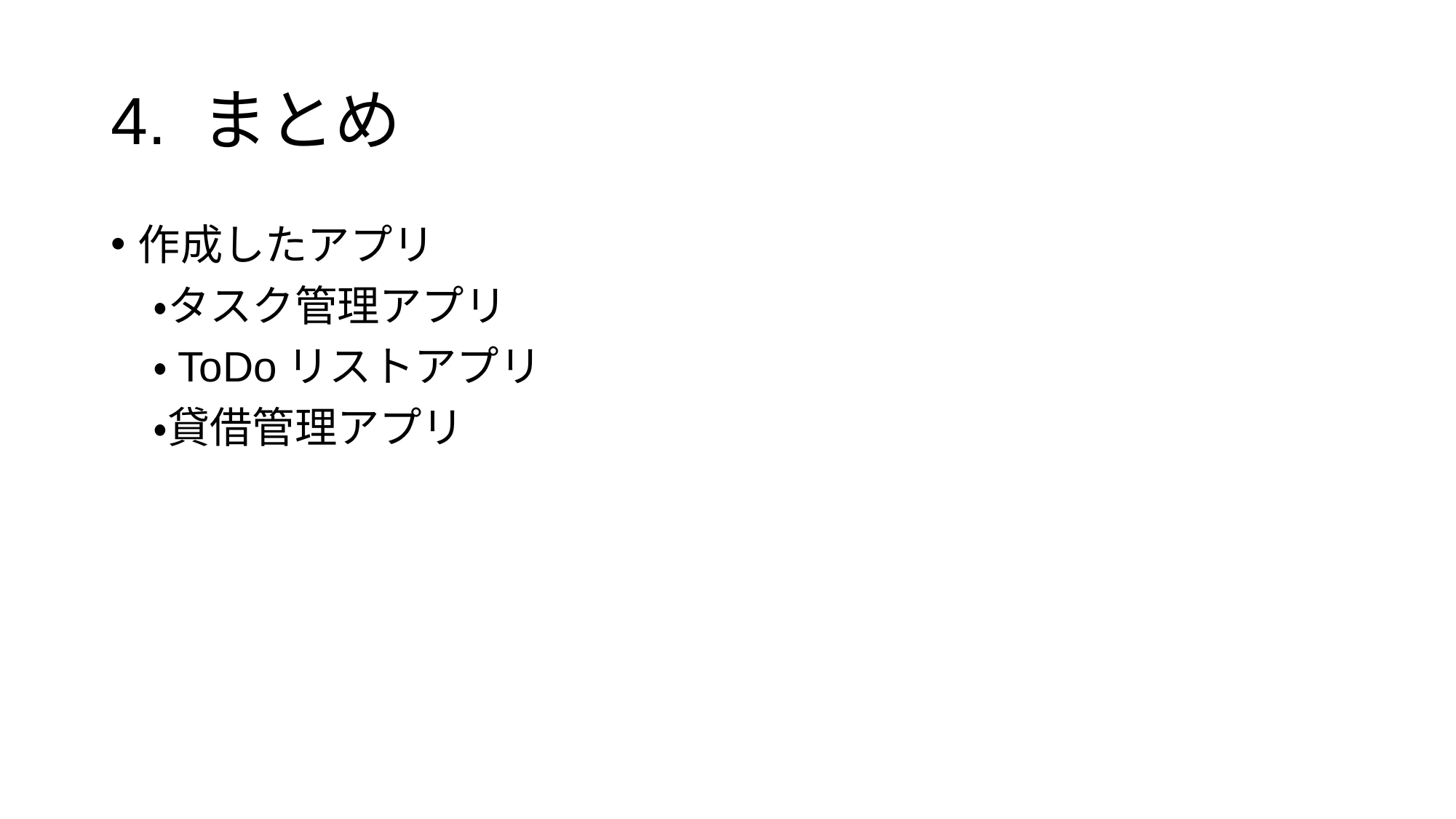

# 4. まとめ
作成したアプリ
　・タスク管理アプリ
　・ToDoリストアプリ
　・貸借管理アプリ